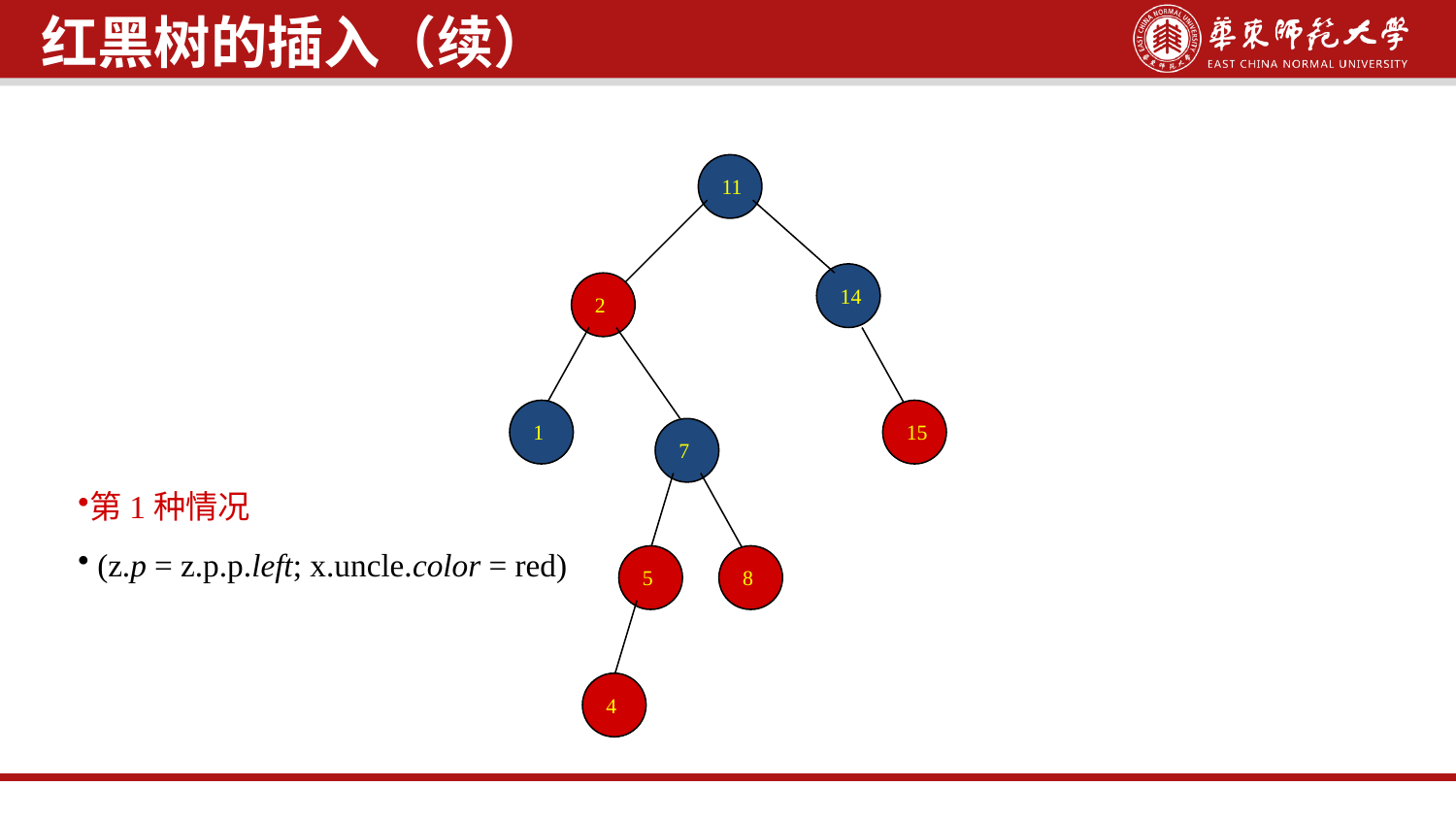

红黑树的插入（续）
11

14
2

1
15
7
第1种情况
 (z.p = z.p.p.left; x.uncle.color = red)

5
8

4